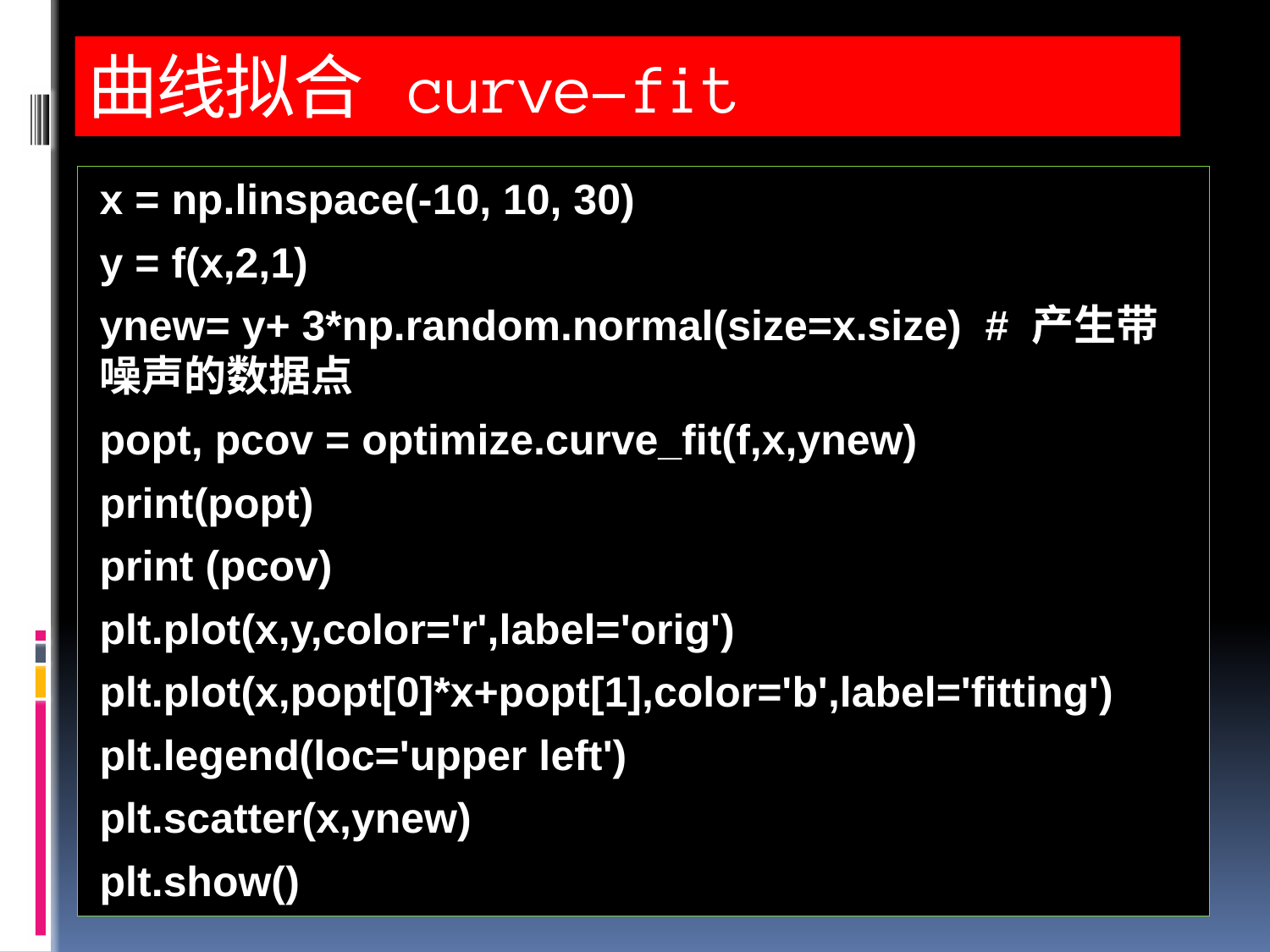

# 曲线拟合  curve-fit
x = np.linspace(-10, 10, 30)
y = f(x,2,1)
ynew= y+ 3*np.random.normal(size=x.size)  # 产生带噪声的数据点
popt, pcov = optimize.curve_fit(f,x,ynew)
print(popt)
print (pcov)
plt.plot(x,y,color='r',label='orig')
plt.plot(x,popt[0]*x+popt[1],color='b',label='fitting')
plt.legend(loc='upper left')
plt.scatter(x,ynew)
plt.show()